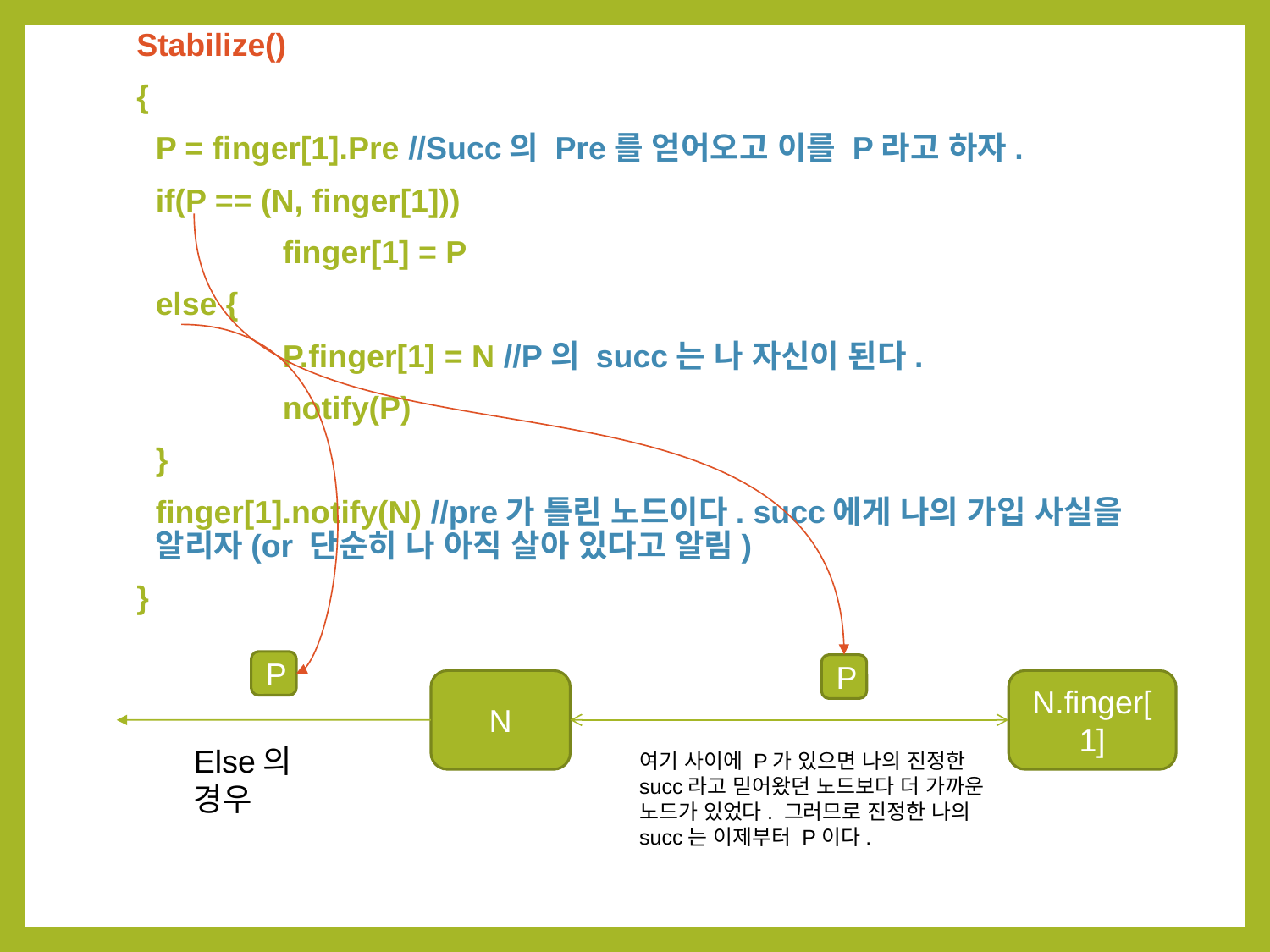

Stabilize()
{
	P = finger[1].Pre //Succ의 Pre를 얻어오고 이를 P라고 하자.
	if(P == (N, finger[1]))
		finger[1] = P
	else {
		P.finger[1] = N //P의 succ는 나 자신이 된다.
		notify(P)
	}
	finger[1].notify(N) //pre가 틀린 노드이다. succ에게 나의 가입 사실을 알리자(or 단순히 나 아직 살아 있다고 알림)
}
P
P
N
N.finger[1]
Else의 경우
여기 사이에 P가 있으면 나의 진정한 succ라고 믿어왔던 노드보다 더 가까운 노드가 있었다. 그러므로 진정한 나의 succ는 이제부터 P이다.